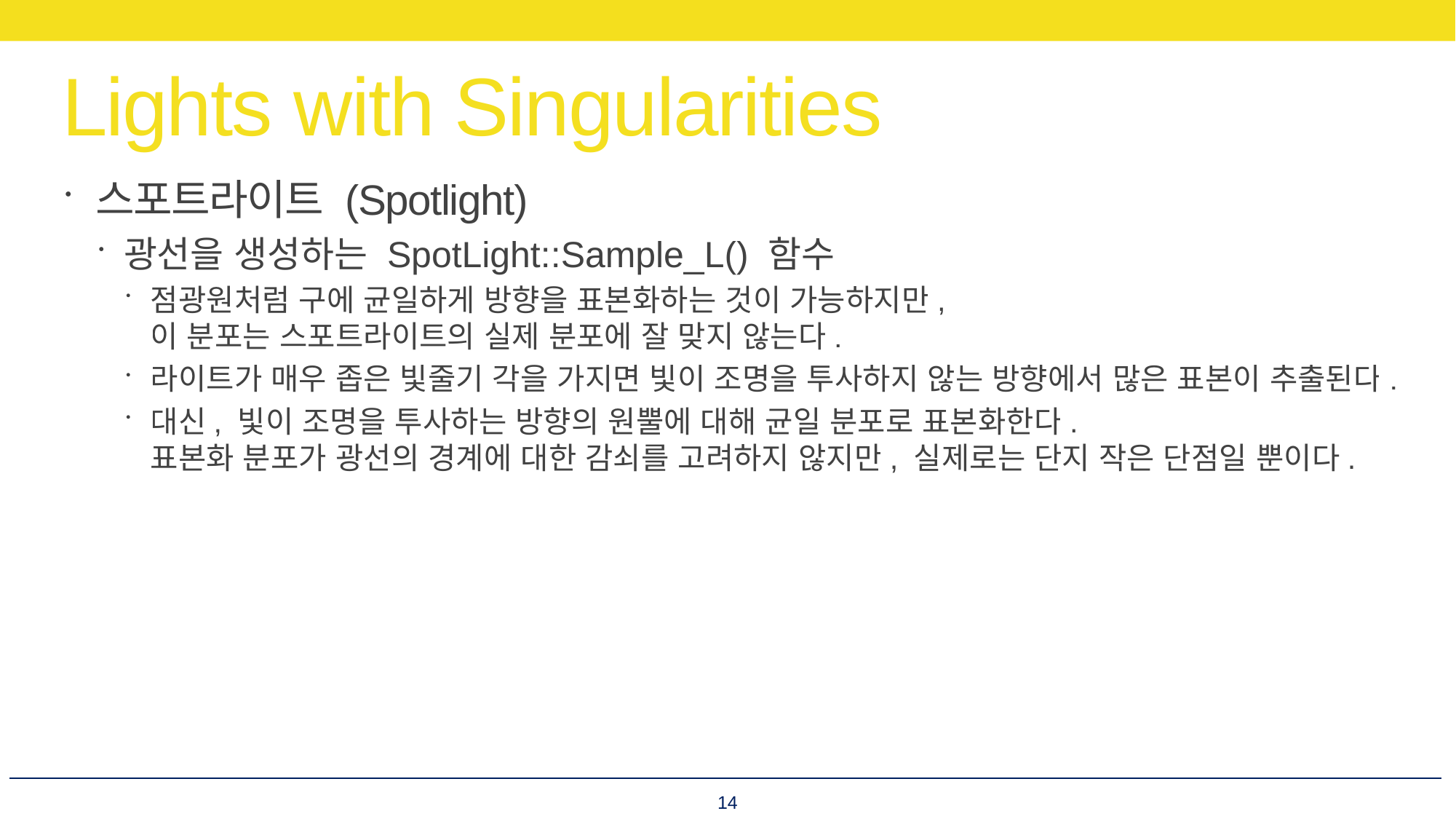

# Lights with Singularities
스포트라이트 (Spotlight)
광선을 생성하는 SpotLight::Sample_L() 함수
점광원처럼 구에 균일하게 방향을 표본화하는 것이 가능하지만,
이 분포는 스포트라이트의 실제 분포에 잘 맞지 않는다.
라이트가 매우 좁은 빛줄기 각을 가지면 빛이 조명을 투사하지 않는 방향에서 많은 표본이 추출된다.
대신, 빛이 조명을 투사하는 방향의 원뿔에 대해 균일 분포로 표본화한다.
표본화 분포가 광선의 경계에 대한 감쇠를 고려하지 않지만, 실제로는 단지 작은 단점일 뿐이다.
14